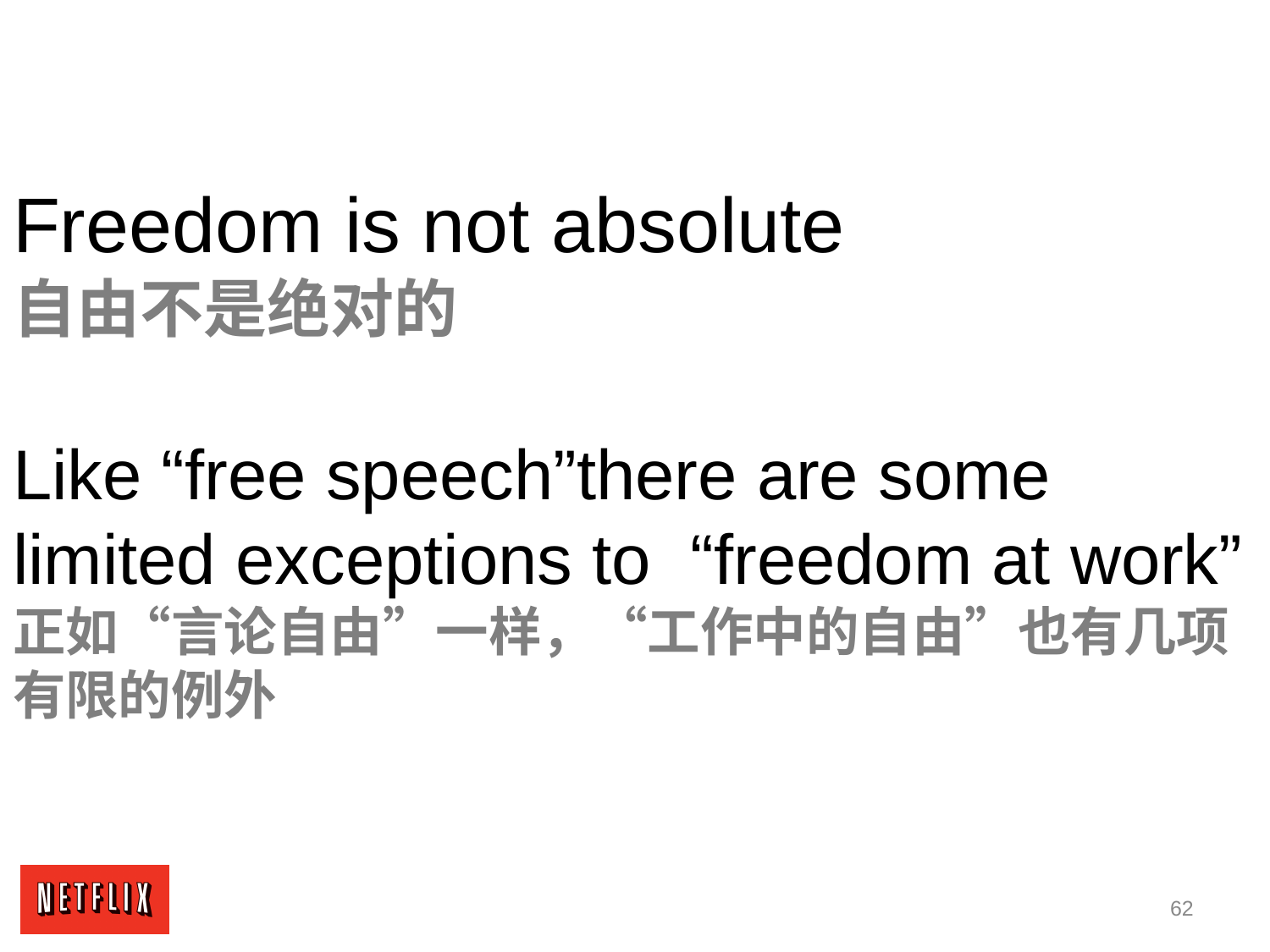

Freedom is not absolute
自由不是绝对的
Like “free speech”there are some limited exceptions to  “freedom at work”
正如“言论自由”一样，“工作中的自由”也有几项有限的例外
62